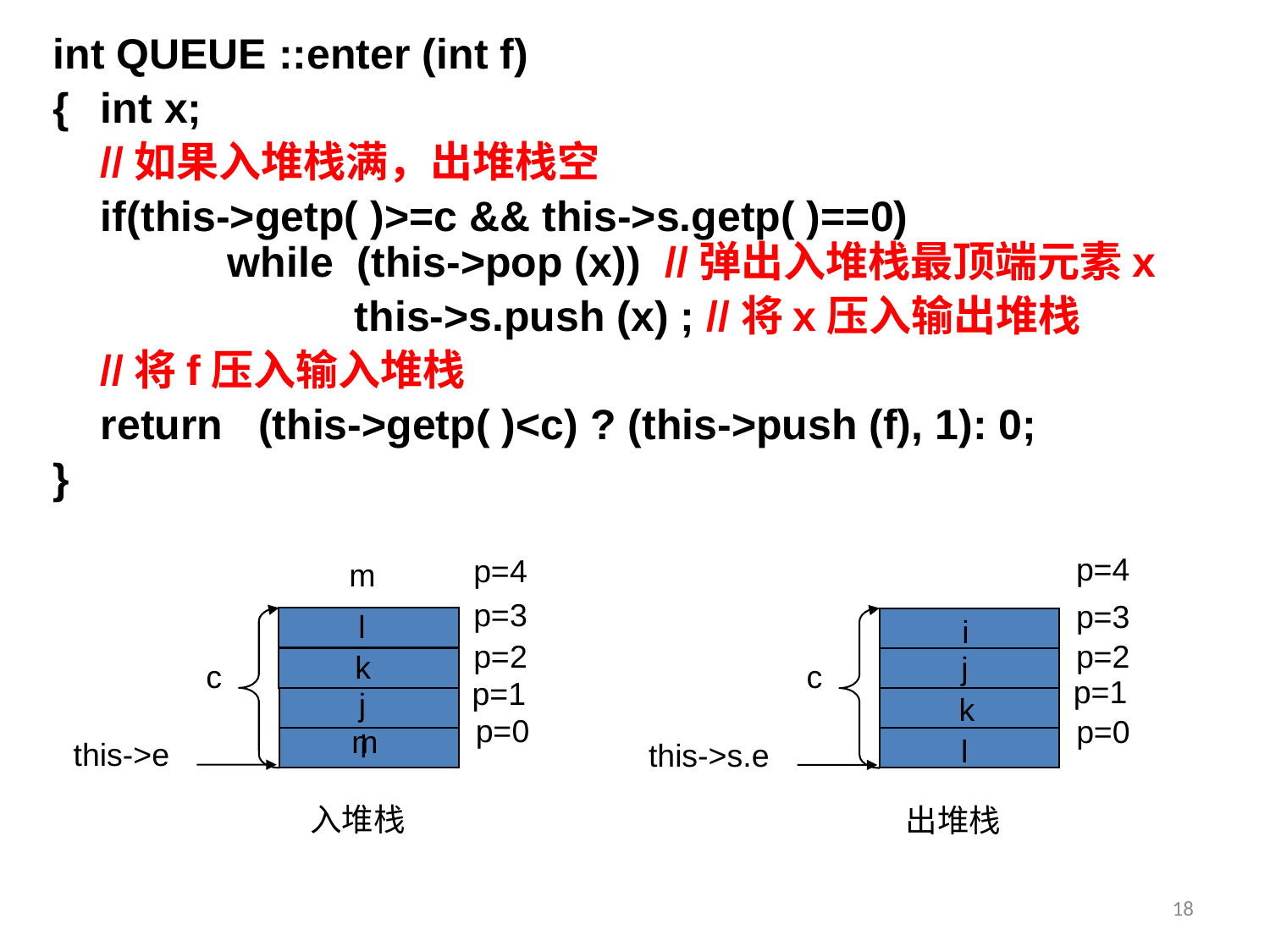

int QUEUE ::enter (int f)
{	int x;
	//如果入堆栈满，出堆栈空
	if(this->getp( )>=c && this->s.getp( )==0) 			while  (this->pop (x))  //弹出入堆栈最顶端元素x
			this->s.push (x) ; //将x压入输出堆栈
	//将f压入输入堆栈
	return   (this->getp( )<c) ? (this->push (f), 1): 0;
}
p=4
p=4
m
p=3
p=3
l
i

p=2
p=2
k
j

c
c
p=1
p=1
j
k

p=0
p=0
m
i
l

this->e
this->s.e

入堆栈
出堆栈
18